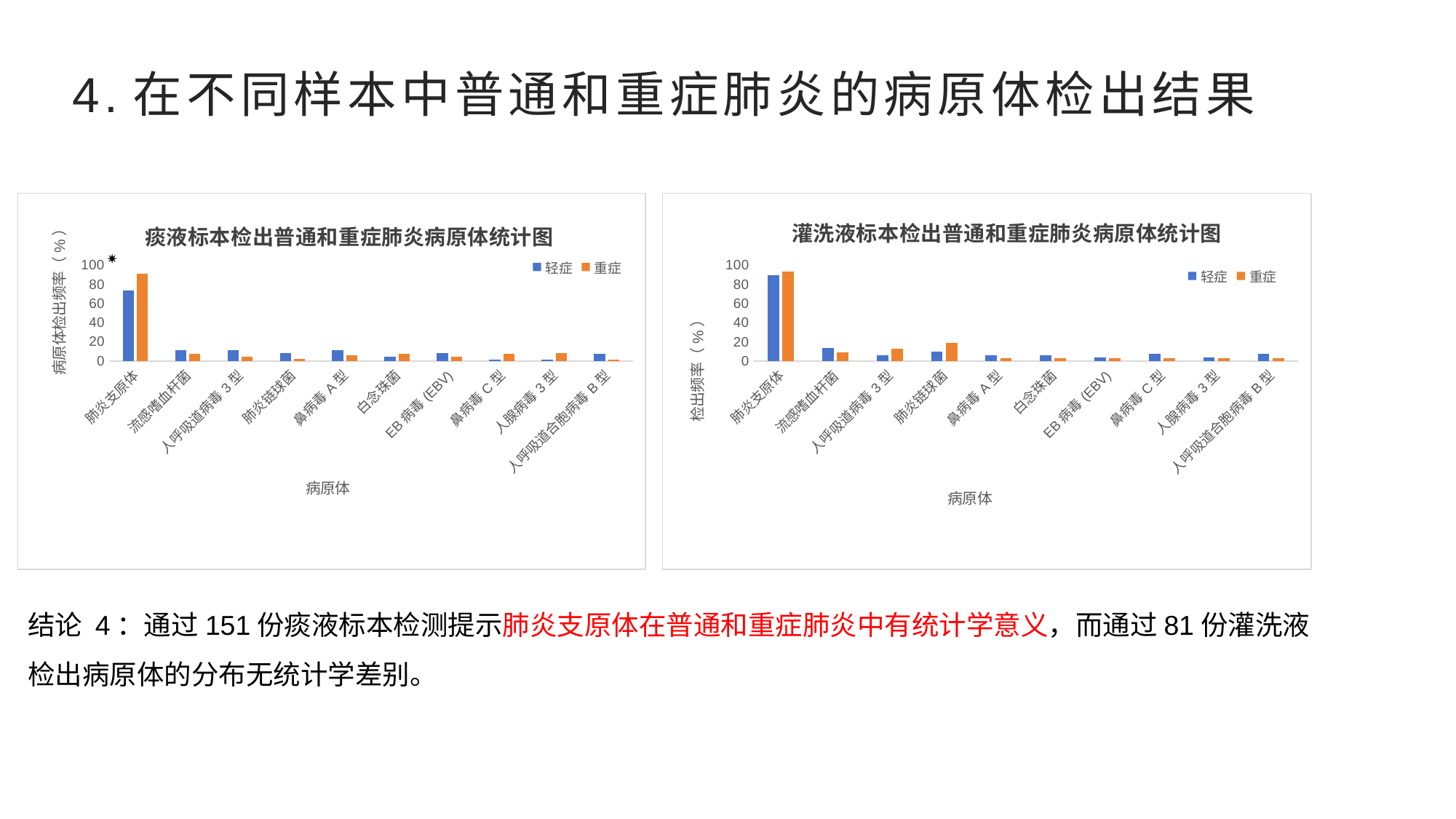

4.在不同样本中普通和重症肺炎的病原体检出结果

### Chart: 痰液标本检出普通和重症肺炎病原体统计图

| Category | 轻症 | 重症 |
|---|---|---|
| 肺炎支原体 | 73.91 | 91.46 |
| 流感嗜血杆菌 | 11.59 | 7.32 |
| 人呼吸道病毒3型 | 11.59 | 4.88 |
| 肺炎链球菌 | 8.7 | 2.44 |
| 鼻病毒A型 | 11.59 | 6.1 |
| 白念珠菌 | 4.35 | 7.32 |
| EB病毒(EBV) | 8.7 | 4.88 |
| 鼻病毒C型 | 1.45 | 7.32 |
| 人腺病毒3型 | 1.45 | 8.54 |
| 人呼吸道合胞病毒B型 | 7.25 | 1.22 |

### Chart: 灌洗液标本检出普通和重症肺炎病原体统计图

| Category | 轻症 | 重症 |
|---|---|---|
| 肺炎支原体 | 90.0 | 93.55 |
| 流感嗜血杆菌 | 14.0 | 9.58 |
| 人呼吸道病毒3型 | 6.0 | 12.9 |
| 肺炎链球菌 | 10.0 | 19.35 |
| 鼻病毒A型 | 6.0 | 3.23 |
| 白念珠菌 | 6.0 | 3.23 |
| EB病毒(EBV) | 4.0 | 3.23 |
| 鼻病毒C型 | 8.0 | 3.23 |
| 人腺病毒3型 | 4.0 | 3.23 |
| 人呼吸道合胞病毒B型 | 8.0 | 3.23 |
✷
结论 4：通过151份痰液标本检测提示肺炎支原体在普通和重症肺炎中有统计学意义，而通过81份灌洗液检出病原体的分布无统计学差别。